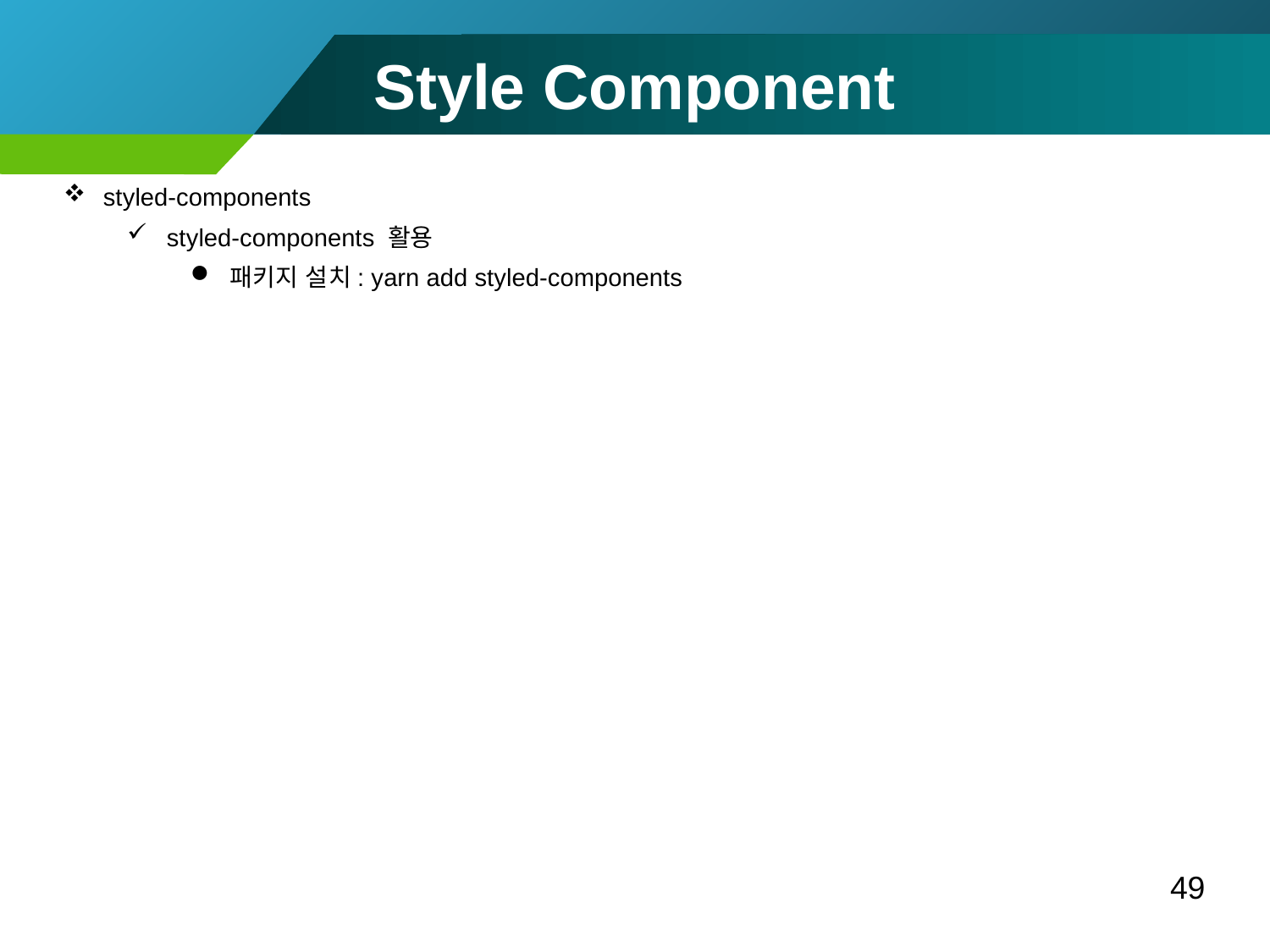

Style Component
styled-components
styled-components 활용
패키지 설치: yarn add styled-components

49